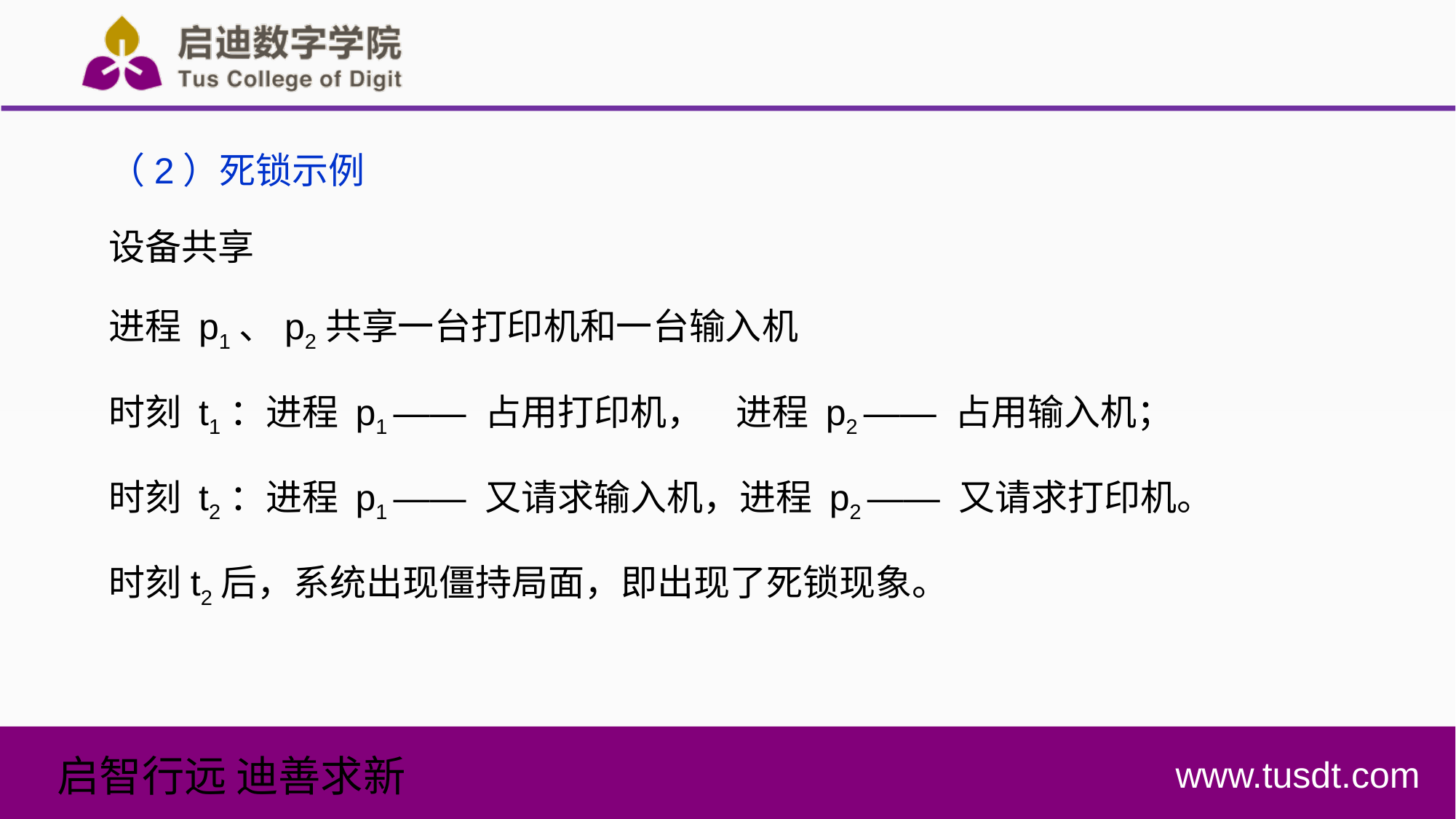

（2）死锁示例
设备共享
进程 p1、p2共享一台打印机和一台输入机
时刻 t1：进程 p1 —— 占用打印机，    进程 p2 —— 占用输入机；
时刻 t2：进程 p1 —— 又请求输入机，进程 p2 —— 又请求打印机。
时刻t2后，系统出现僵持局面，即出现了死锁现象。